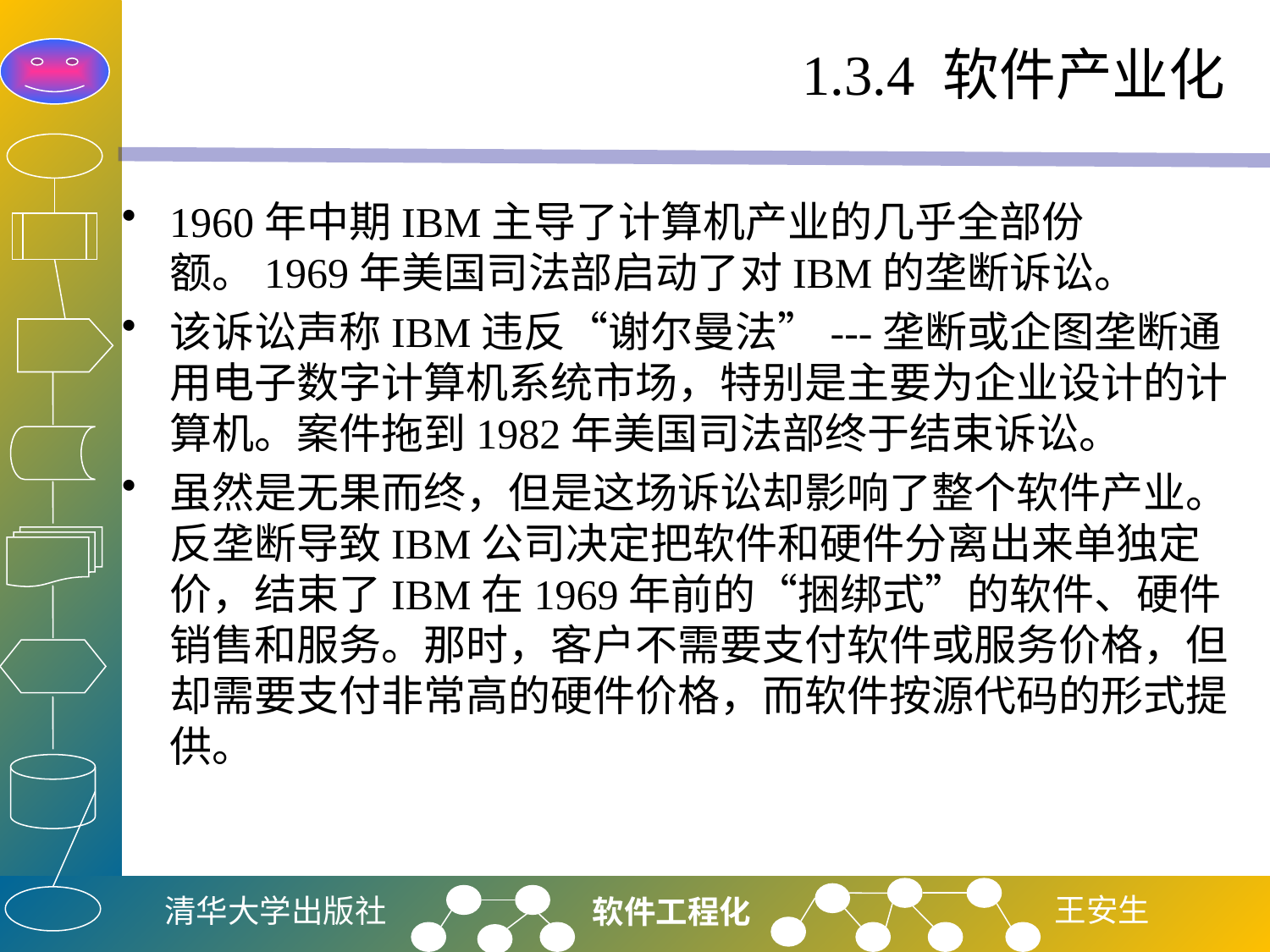

# 1.3.4 软件产业化
1960年中期IBM主导了计算机产业的几乎全部份额。1969年美国司法部启动了对IBM的垄断诉讼。
该诉讼声称IBM违反“谢尔曼法”---垄断或企图垄断通用电子数字计算机系统市场，特别是主要为企业设计的计算机。案件拖到1982年美国司法部终于结束诉讼。
虽然是无果而终，但是这场诉讼却影响了整个软件产业。反垄断导致IBM公司决定把软件和硬件分离出来单独定价，结束了IBM在1969年前的“捆绑式”的软件、硬件销售和服务。那时，客户不需要支付软件或服务价格，但却需要支付非常高的硬件价格，而软件按源代码的形式提供。